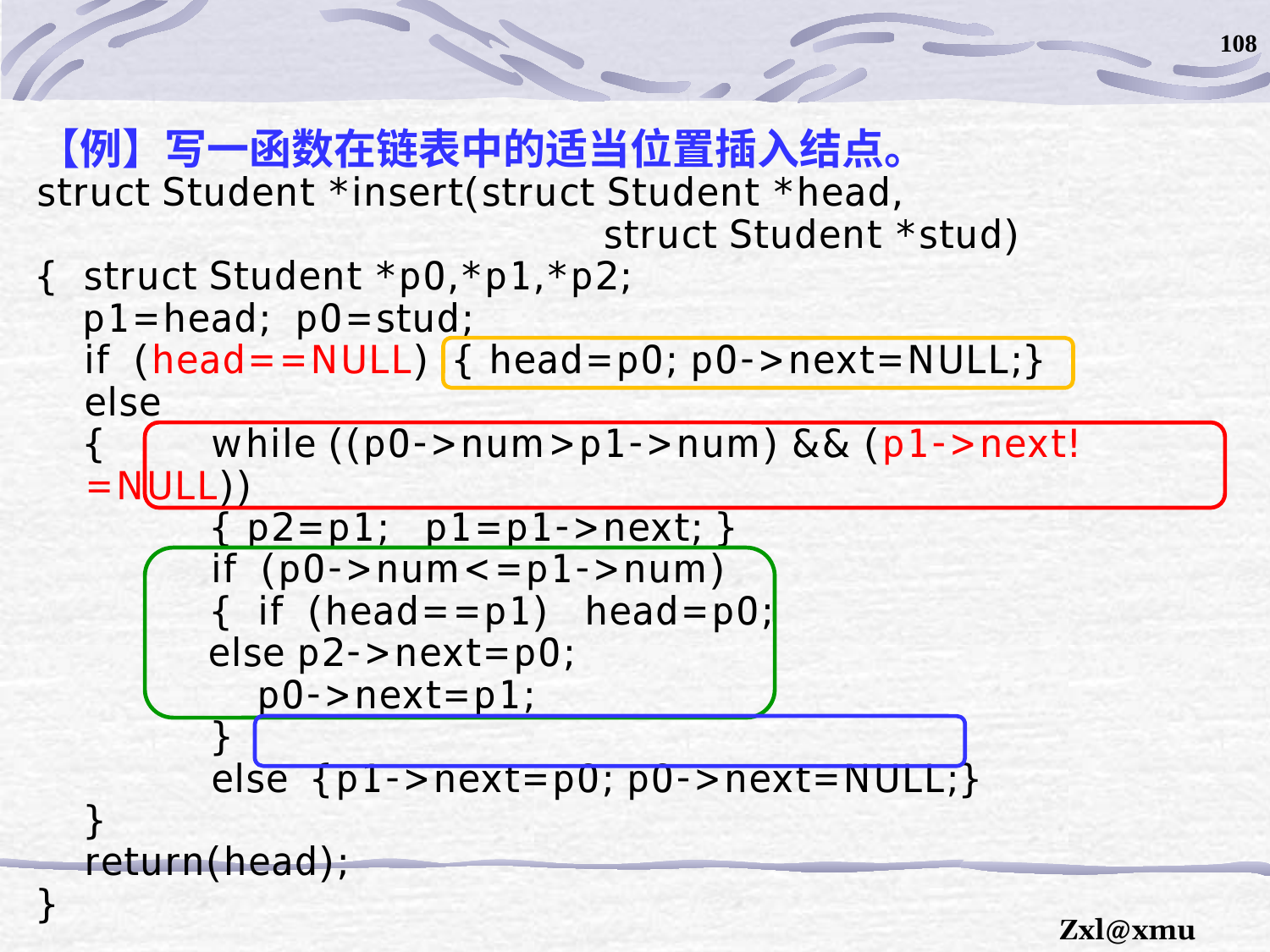

108
【例】写一函数在链表中的适当位置插入结点。
struct Student *insert(struct Student *head,
				 struct Student *stud)
{  struct Student *p0,*p1,*p2;
    p1=head;  p0=stud;
	if  (head==NULL)  { head=p0; p0->next=NULL;}
	else
	{	while ((p0->num>p1->num) && (p1->next!=NULL))
		{ p2=p1;   p1=p1->next; }
           	if  (p0->num<=p1->num)
		{  if  (head==p1)   head=p0;
               else p2->next=p0;
		    p0->next=p1;
		}
          	else  {p1->next=p0; p0->next=NULL;}
	}
	return(head);
}